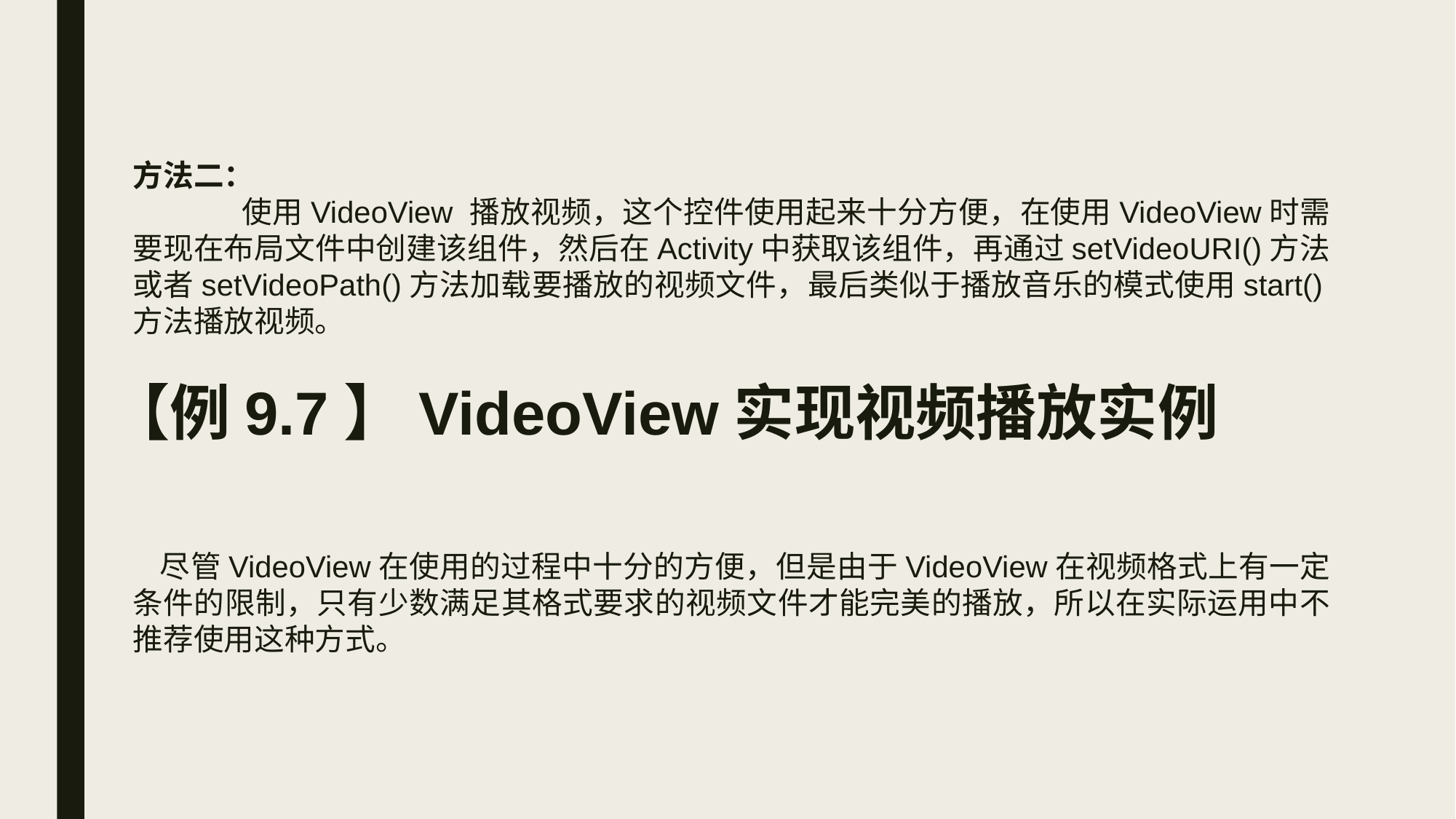

方法二：
	使用VideoView 播放视频，这个控件使用起来十分方便，在使用VideoView时需要现在布局文件中创建该组件，然后在Activity中获取该组件，再通过setVideoURI()方法或者setVideoPath()方法加载要播放的视频文件，最后类似于播放音乐的模式使用start()方法播放视频。
# 【例9.7】VideoView实现视频播放实例
尽管VideoView在使用的过程中十分的方便，但是由于VideoView在视频格式上有一定条件的限制，只有少数满足其格式要求的视频文件才能完美的播放，所以在实际运用中不推荐使用这种方式。